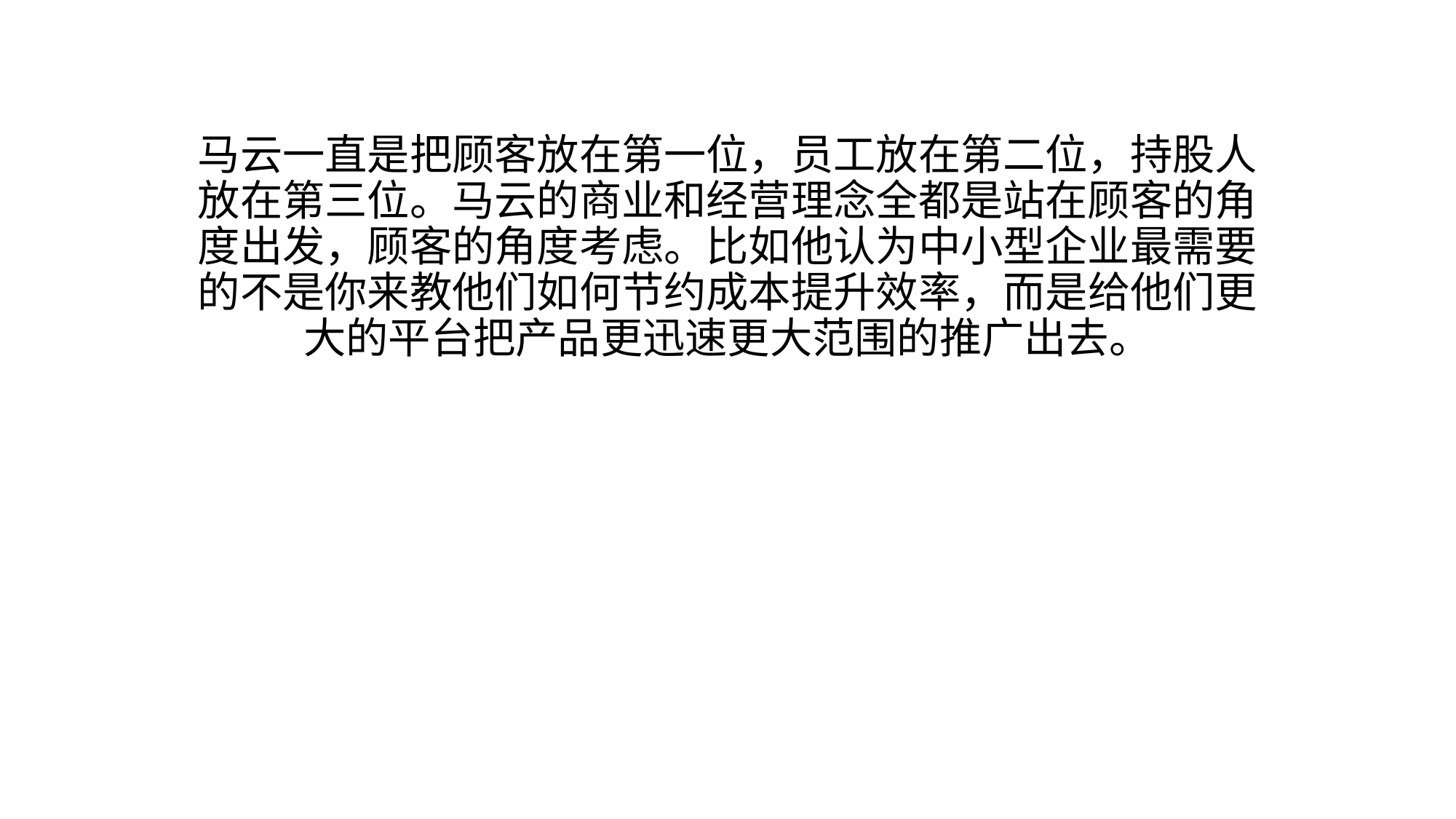

# 马云一直是把顾客放在第一位，员工放在第二位，持股人放在第三位。马云的商业和经营理念全都是站在顾客的角度出发，顾客的角度考虑。比如他认为中小型企业最需要的不是你来教他们如何节约成本提升效率，而是给他们更大的平台把产品更迅速更大范围的推广出去。